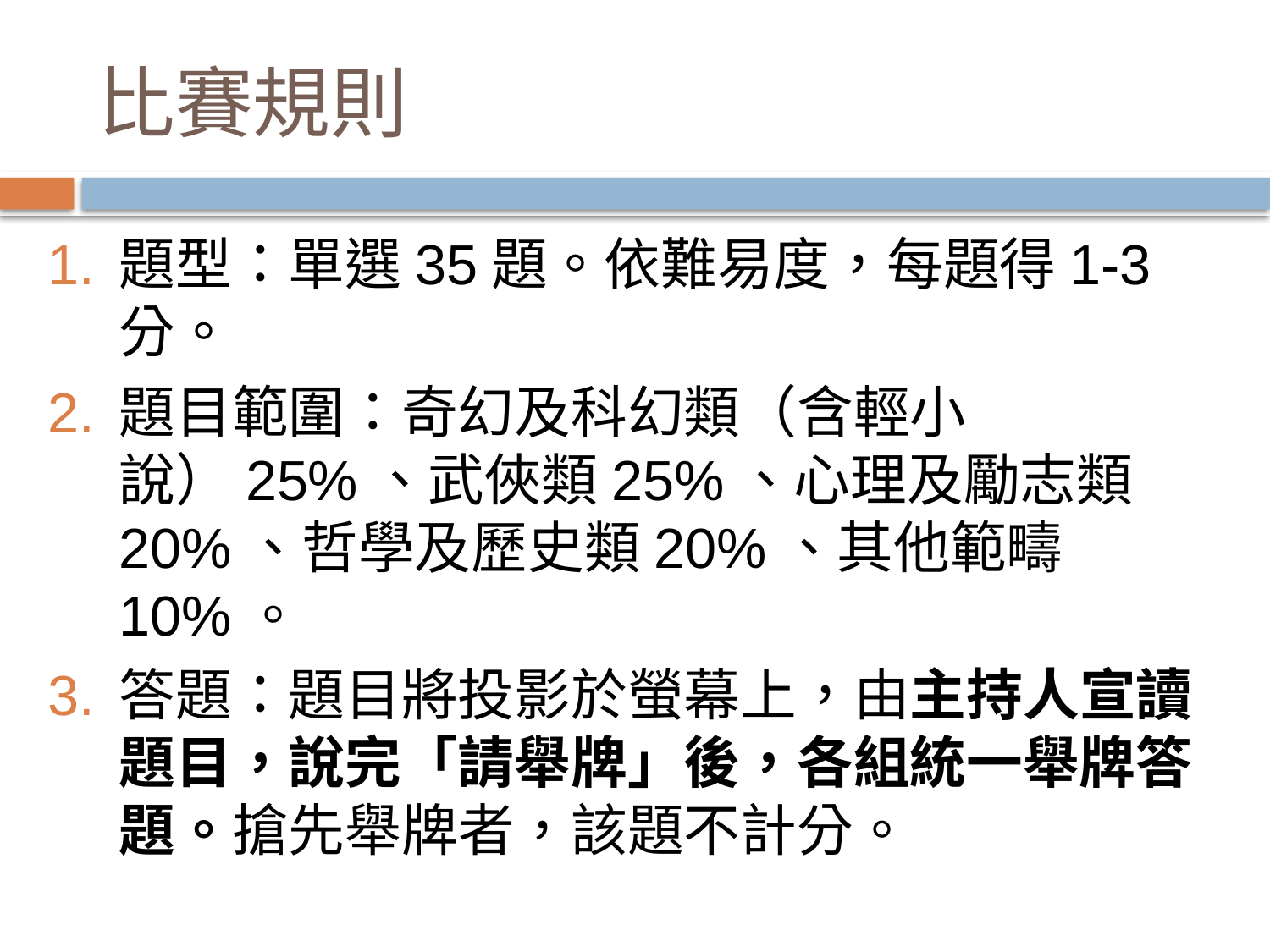

# 比賽規則
題型：單選35題。依難易度，每題得1-3分。
題目範圍：奇幻及科幻類（含輕小說）25%、武俠類25%、心理及勵志類20%、哲學及歷史類20%、其他範疇10%。
答題：題目將投影於螢幕上，由主持人宣讀題目，說完「請舉牌」後，各組統一舉牌答題。搶先舉牌者，該題不計分。